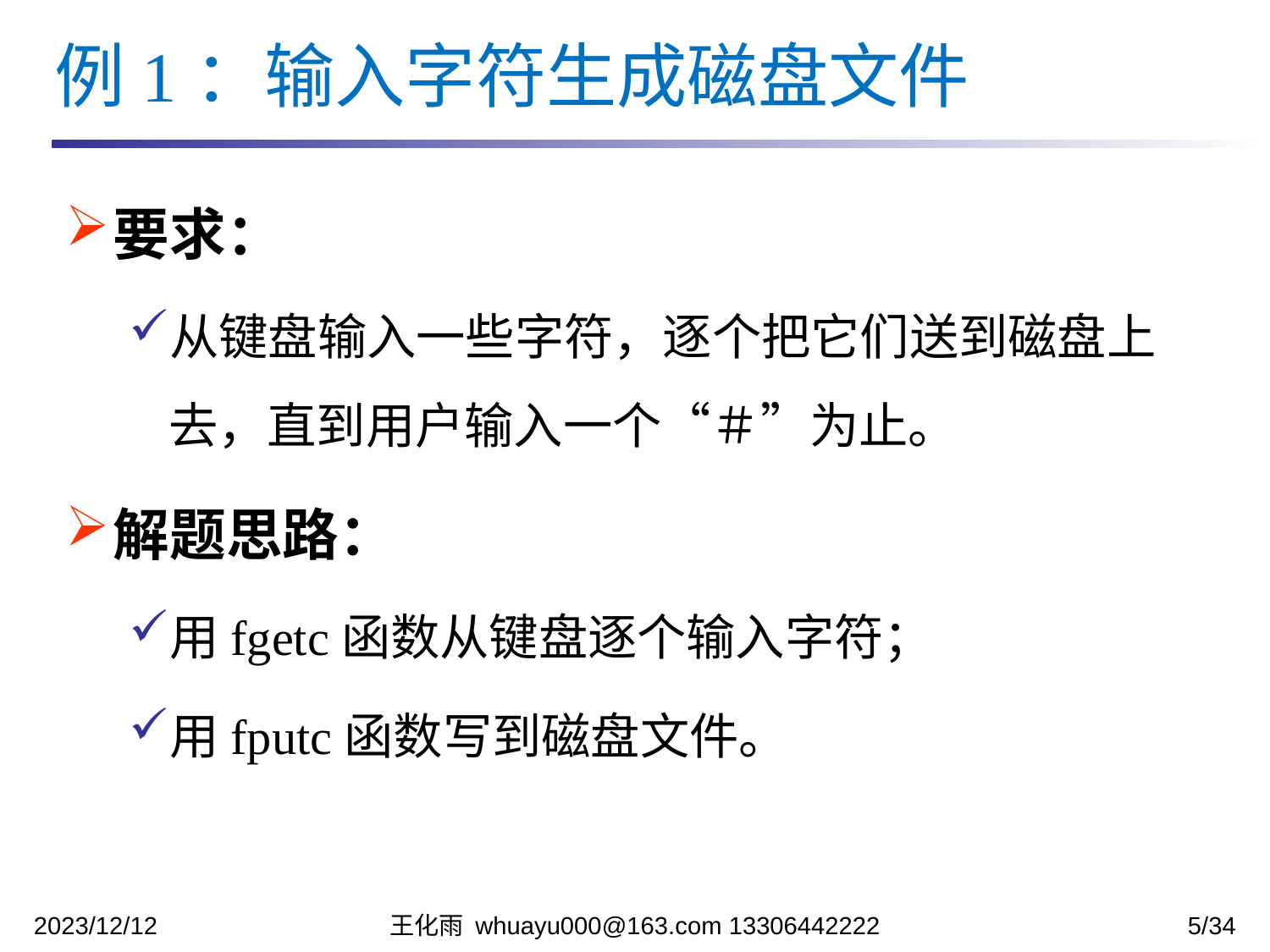

例1：输入字符生成磁盘文件
要求：
从键盘输入一些字符，逐个把它们送到磁盘上去，直到用户输入一个“＃”为止。
解题思路：
用fgetc函数从键盘逐个输入字符；
用fputc函数写到磁盘文件。
2023/12/12
王化雨 whuayu000@163.com 13306442222
5/34